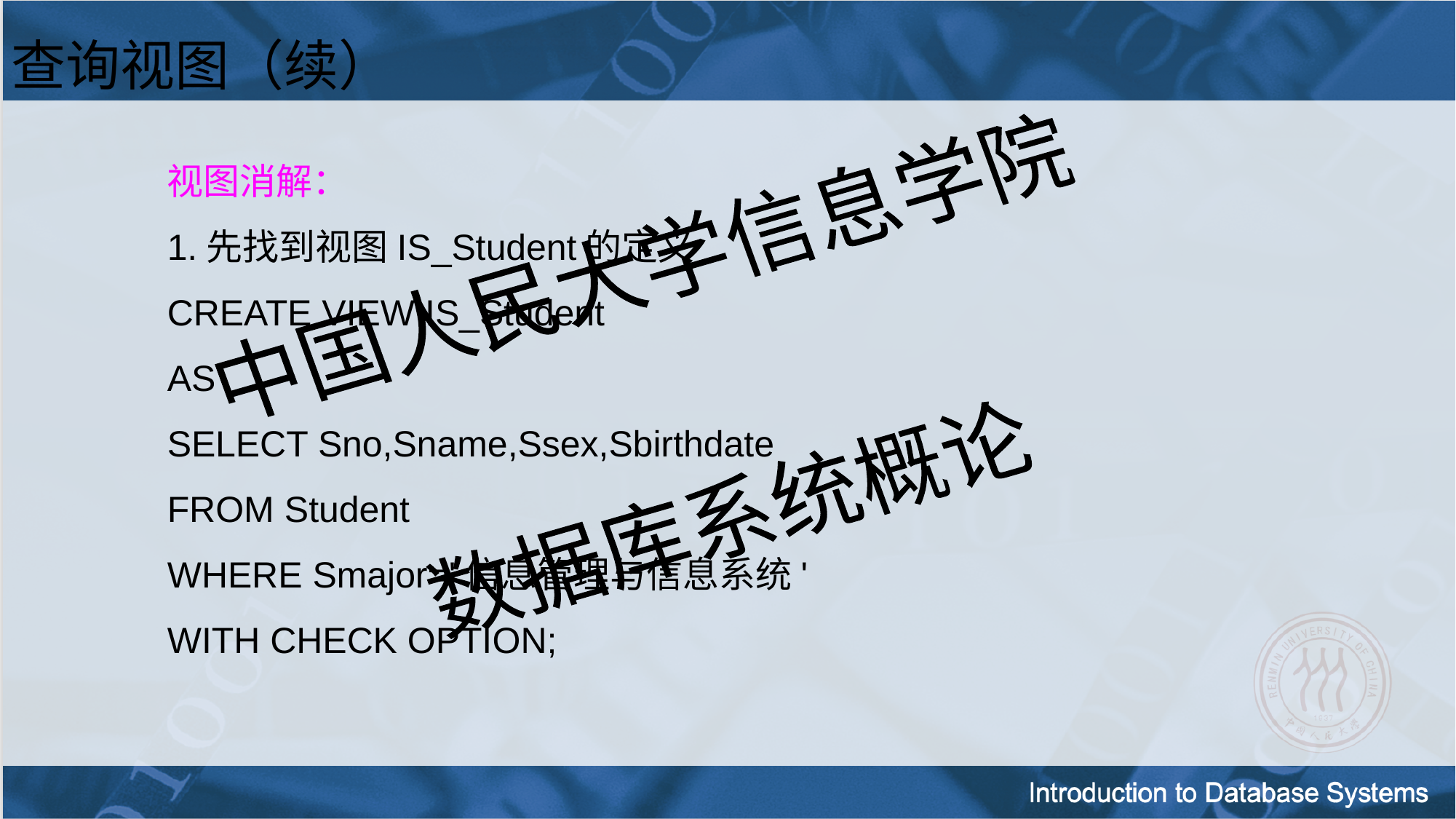

查询视图（续）
视图消解：
1.先找到视图IS_Student的定义
CREATE VIEW IS_Student
AS
SELECT Sno,Sname,Ssex,Sbirthdate
FROM Student
WHERE Smajor='信息管理与信息系统'
WITH CHECK OPTION;